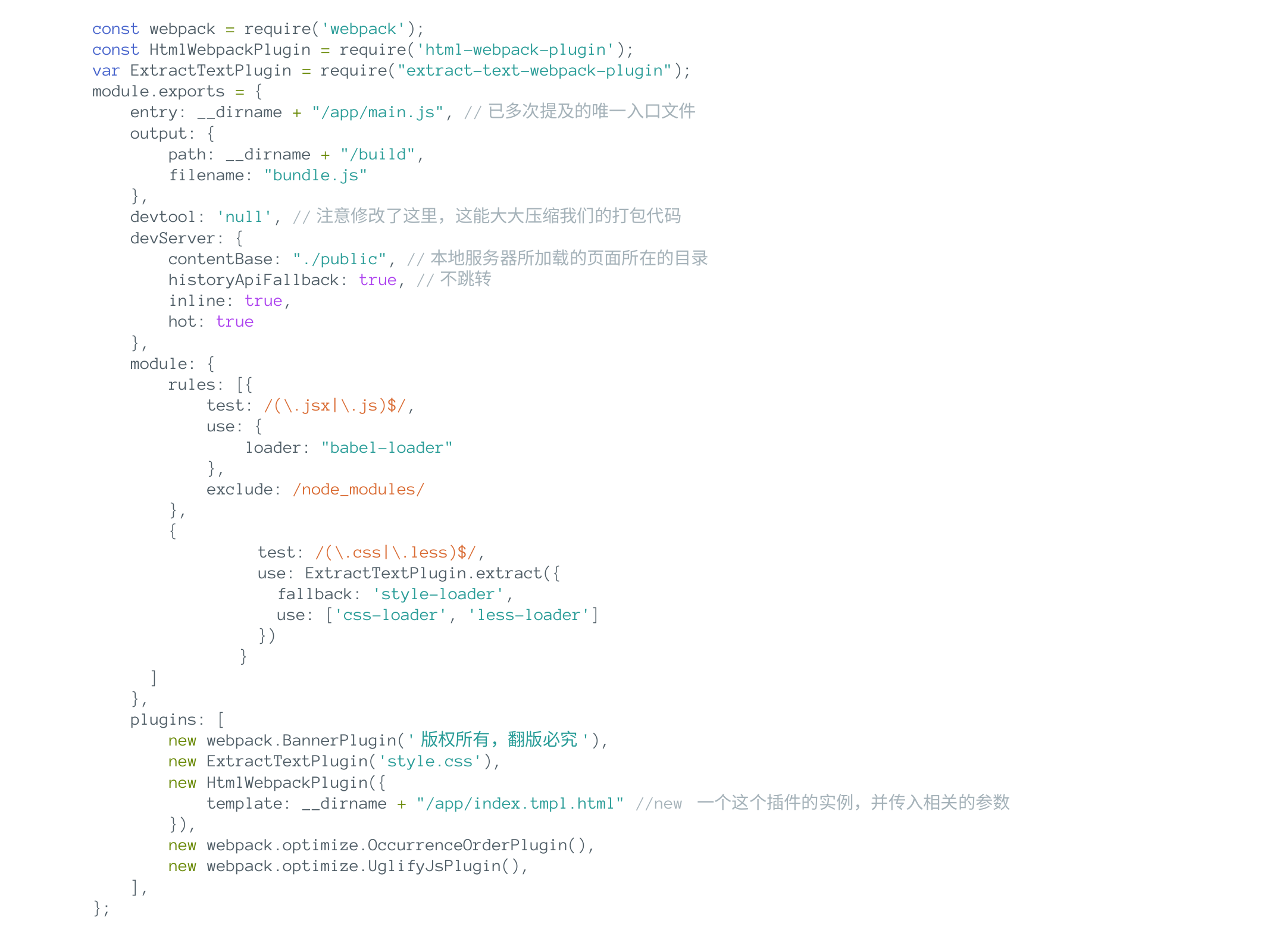

const webpack = require('webpack');
const HtmlWebpackPlugin = require('html-webpack-plugin');
var ExtractTextPlugin = require("extract-text-webpack-plugin");
module.exports = {
    entry: __dirname + "/app/main.js", //已多次提及的唯一入口文件
    output: {
        path: __dirname + "/build",
        filename: "bundle.js"
    },
    devtool: 'null', //注意修改了这里，这能大大压缩我们的打包代码
    devServer: {
        contentBase: "./public", //本地服务器所加载的页面所在的目录
        historyApiFallback: true, //不跳转
        inline: true,
        hot: true
    },
    module: {
        rules: [{
            test: /(\.jsx|\.js)$/,
            use: {
                loader: "babel-loader"
            },
            exclude: /node_modules/
        },
        {
	        test: /(\.css|\.less)$/,
	        use: ExtractTextPlugin.extract({
	          fallback: 'style-loader',
	          use: ['css-loader', 'less-loader']
	        })
	      }
      ]
    },
    plugins: [
        new webpack.BannerPlugin('版权所有，翻版必究'),
        new ExtractTextPlugin('style.css'),
        new HtmlWebpackPlugin({
            template: __dirname + "/app/index.tmpl.html" //new 一个这个插件的实例，并传入相关的参数
        }),
        new webpack.optimize.OccurrenceOrderPlugin(),
        new webpack.optimize.UglifyJsPlugin(),
    ],
};